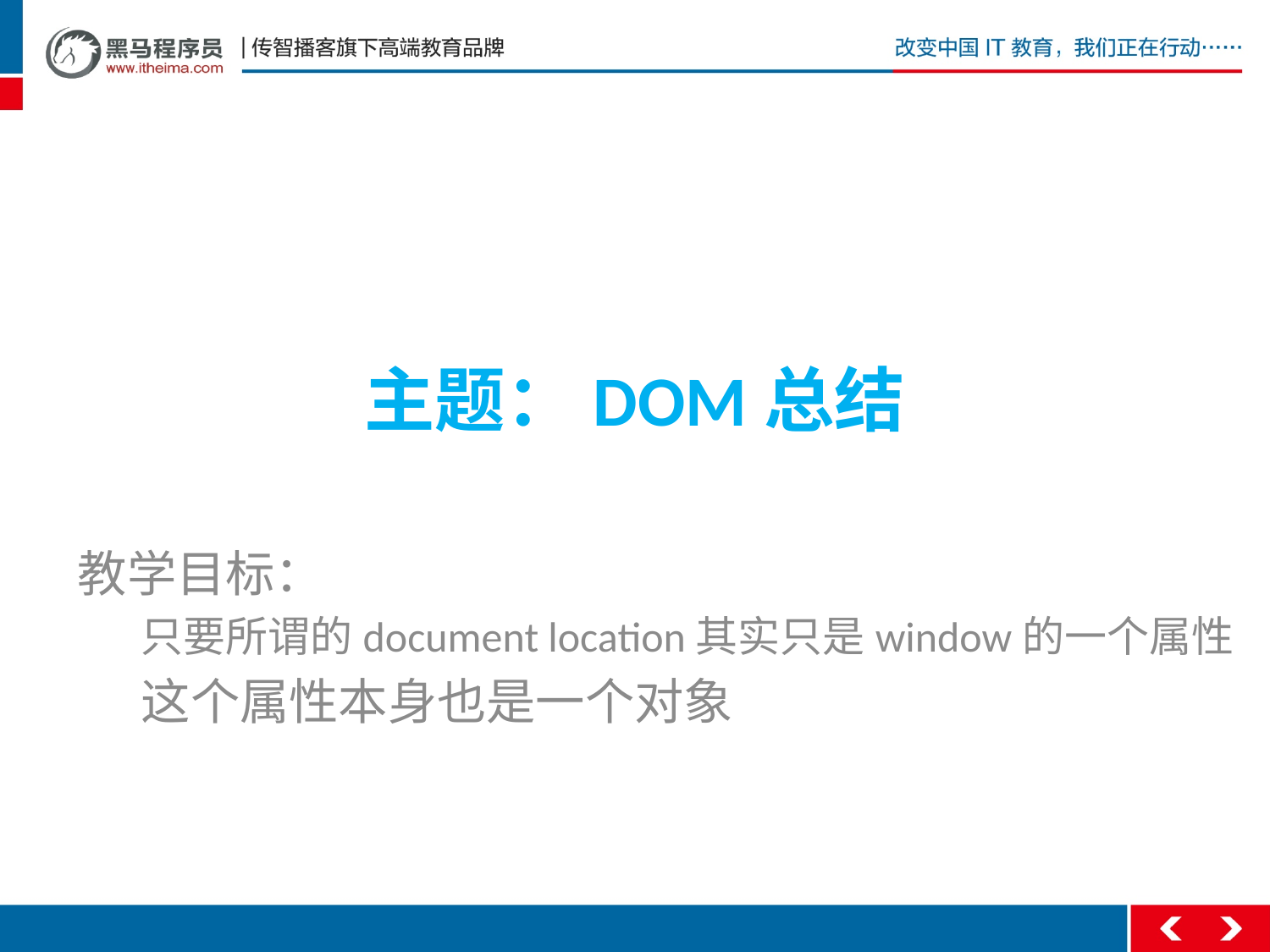

# 主题：DOM总结
教学目标：
只要所谓的document location其实只是window的一个属性
这个属性本身也是一个对象